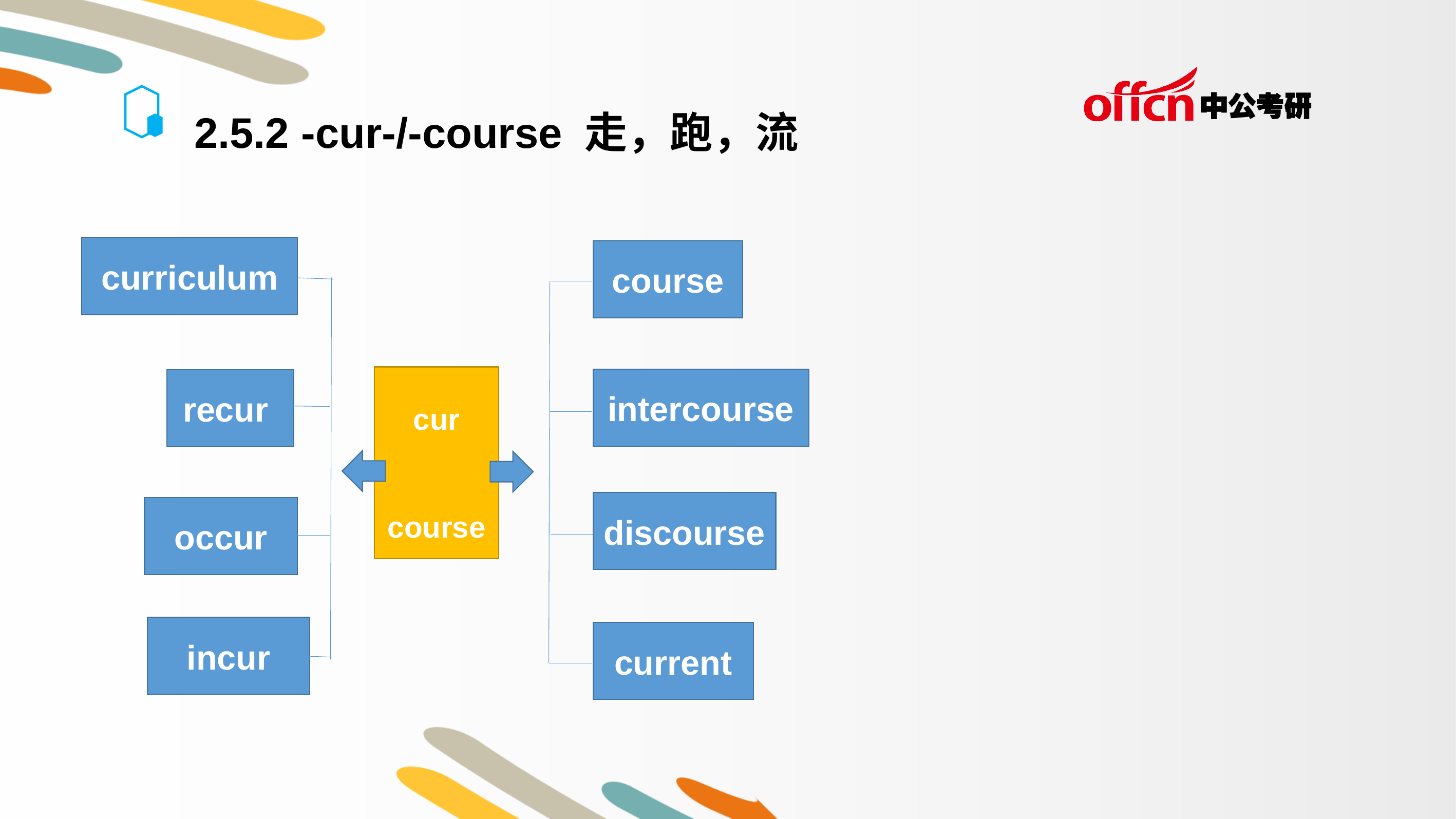

2.5.2 -cur-/-course 走，跑，流
curriculum
course
cur

course
intercourse
recur

discourse
occur
incur
current